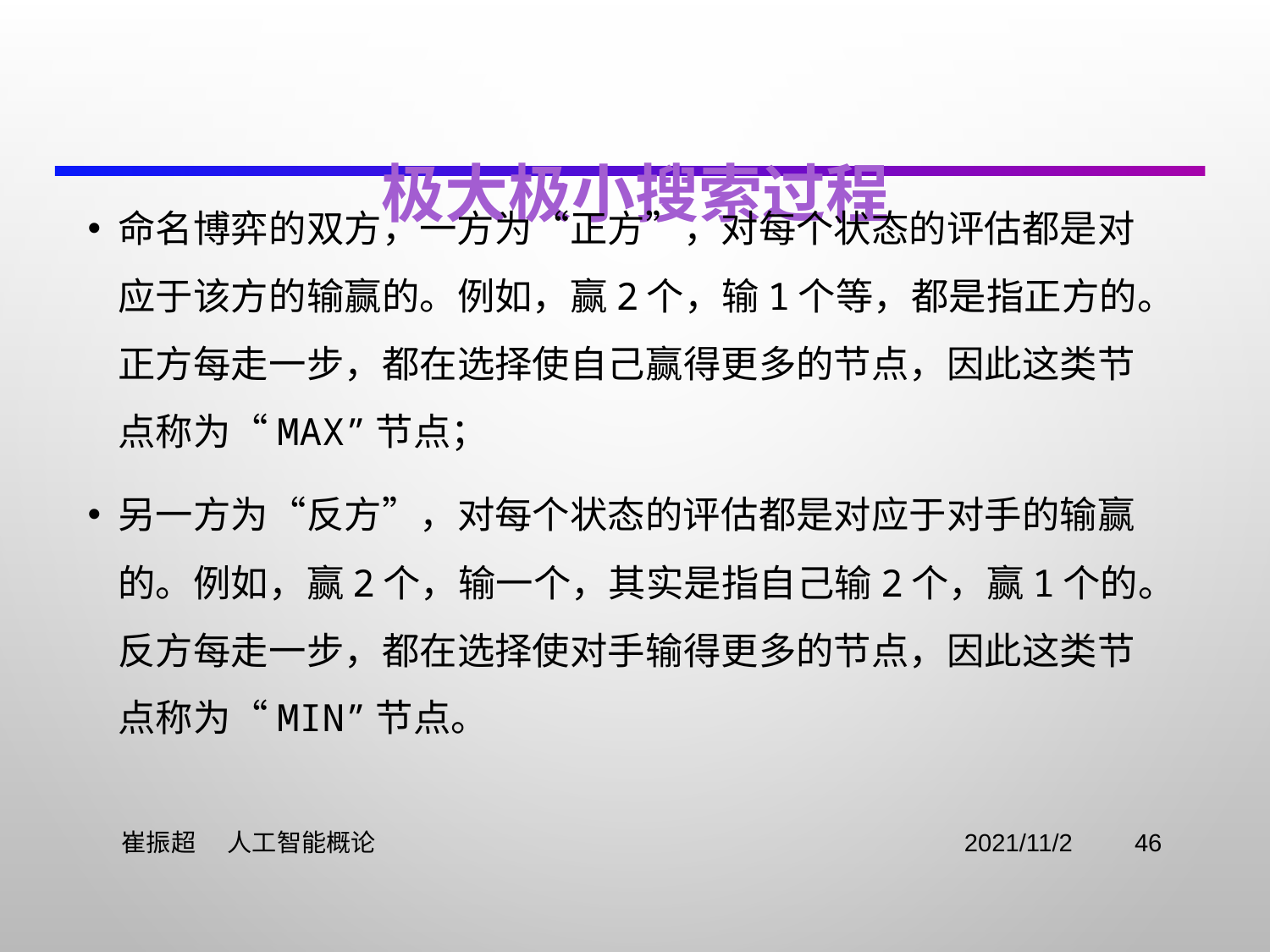

# 极大极小搜索过程
命名博弈的双方，一方为“正方”，对每个状态的评估都是对应于该方的输赢的。例如，赢2个，输1个等，都是指正方的。正方每走一步，都在选择使自己赢得更多的节点，因此这类节点称为“MAX”节点；
另一方为“反方”，对每个状态的评估都是对应于对手的输赢的。例如，赢2个，输一个，其实是指自己输2个，赢1个的。反方每走一步，都在选择使对手输得更多的节点，因此这类节点称为“MIN”节点。
 崔振超    人工智能概论
2021/11/2
46